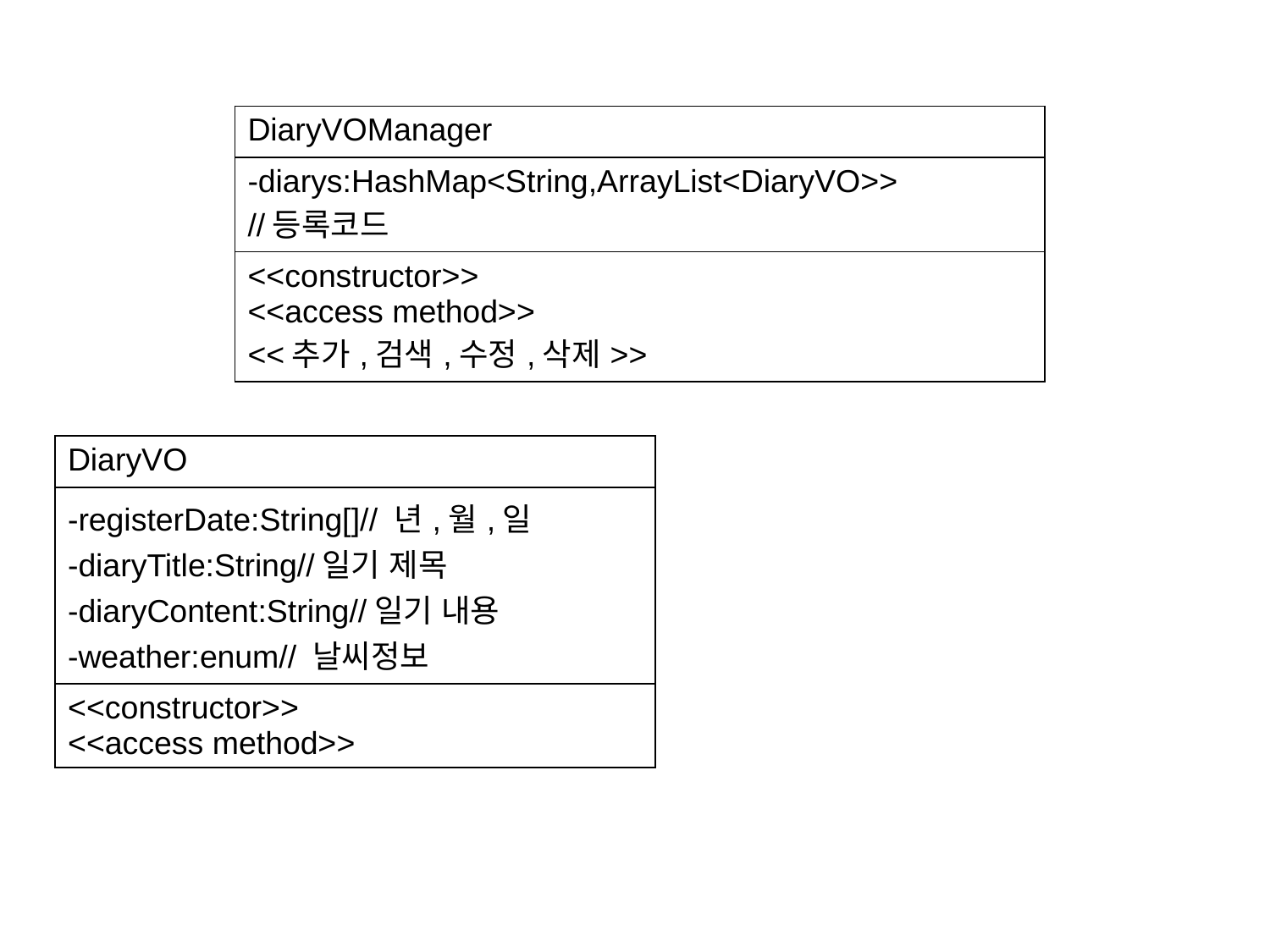

| DiaryVOManager |
| --- |
| -diarys:HashMap<String,ArrayList<DiaryVO>> //등록코드 |
| <<constructor>> <<access method>> <<추가,검색,수정,삭제>> |
| DiaryVO |
| --- |
| -registerDate:String[]// 년,월,일 -diaryTitle:String//일기 제목 -diaryContent:String//일기 내용 -weather:enum// 날씨정보 |
| <<constructor>> <<access method>> |